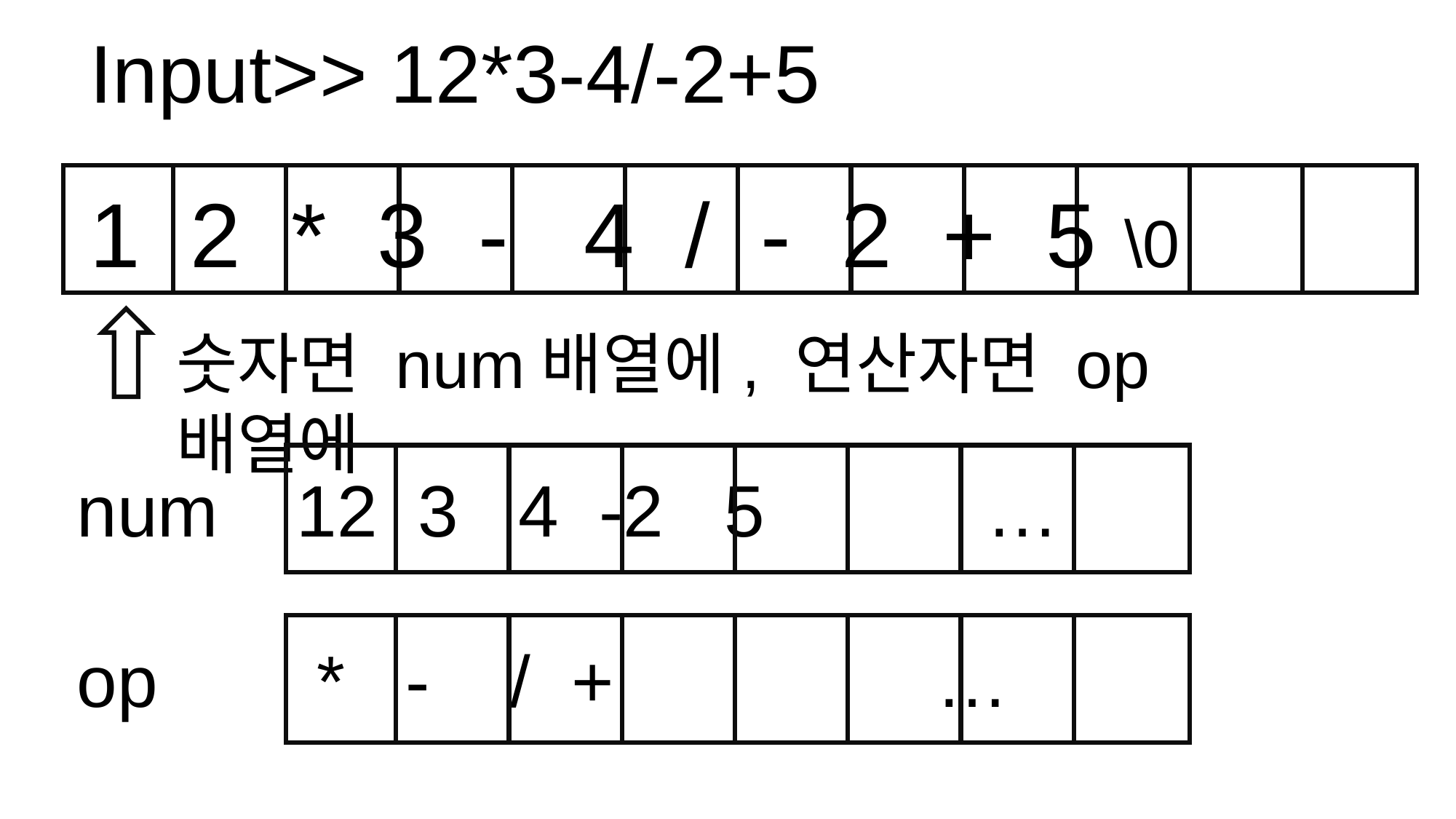

Input>> 12*3-4/-2+5

1  2  *  3  -   4  /  -  2  +  5 \0

숫자면 num배열에, 연산자면 op배열에

num

op
12  3   4  -2   5           …
 *   -    /  +                …